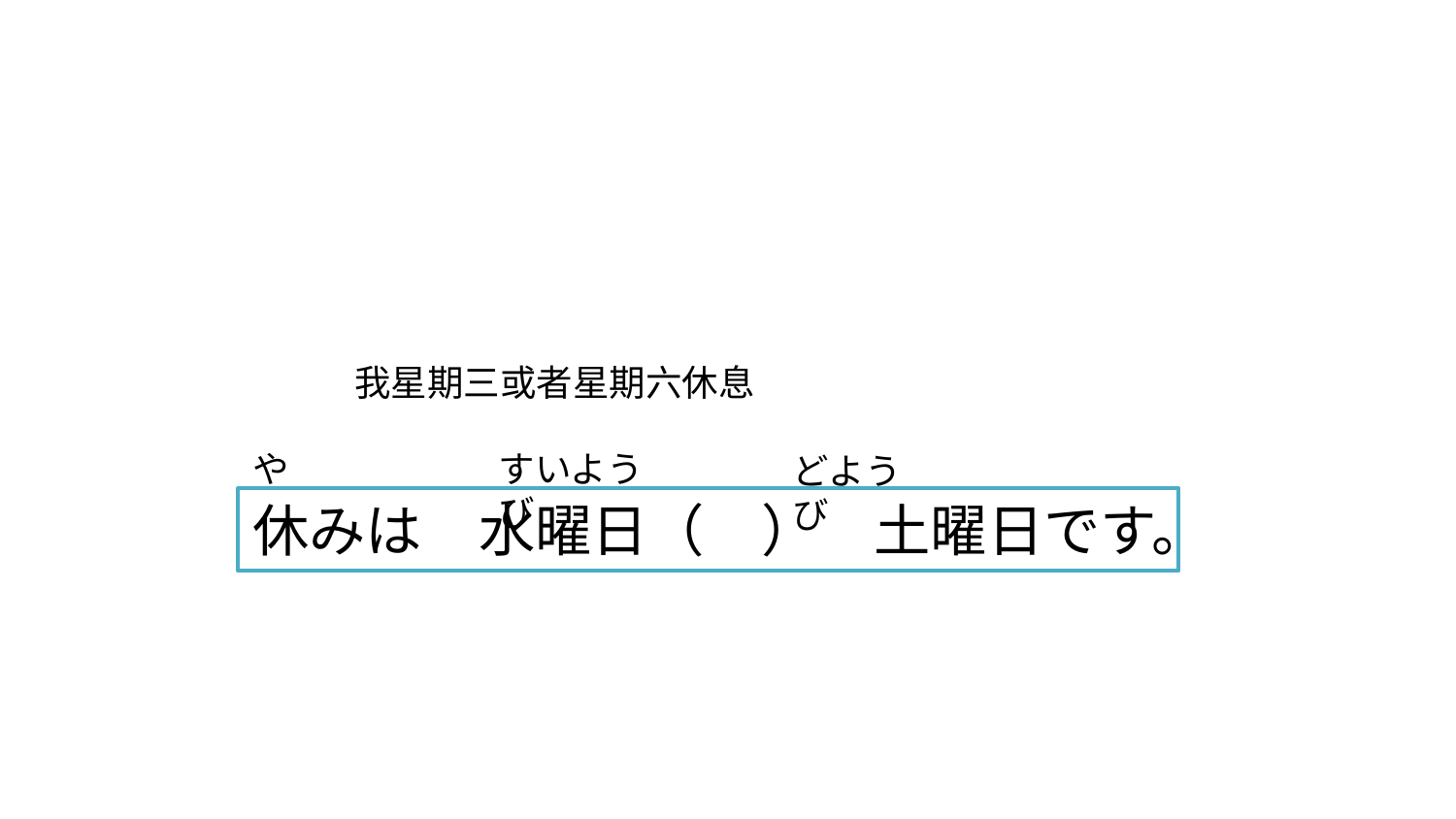

我星期三或者星期六休息
や
すいようび
どようび
休みは　水曜日（　）　土曜日です。